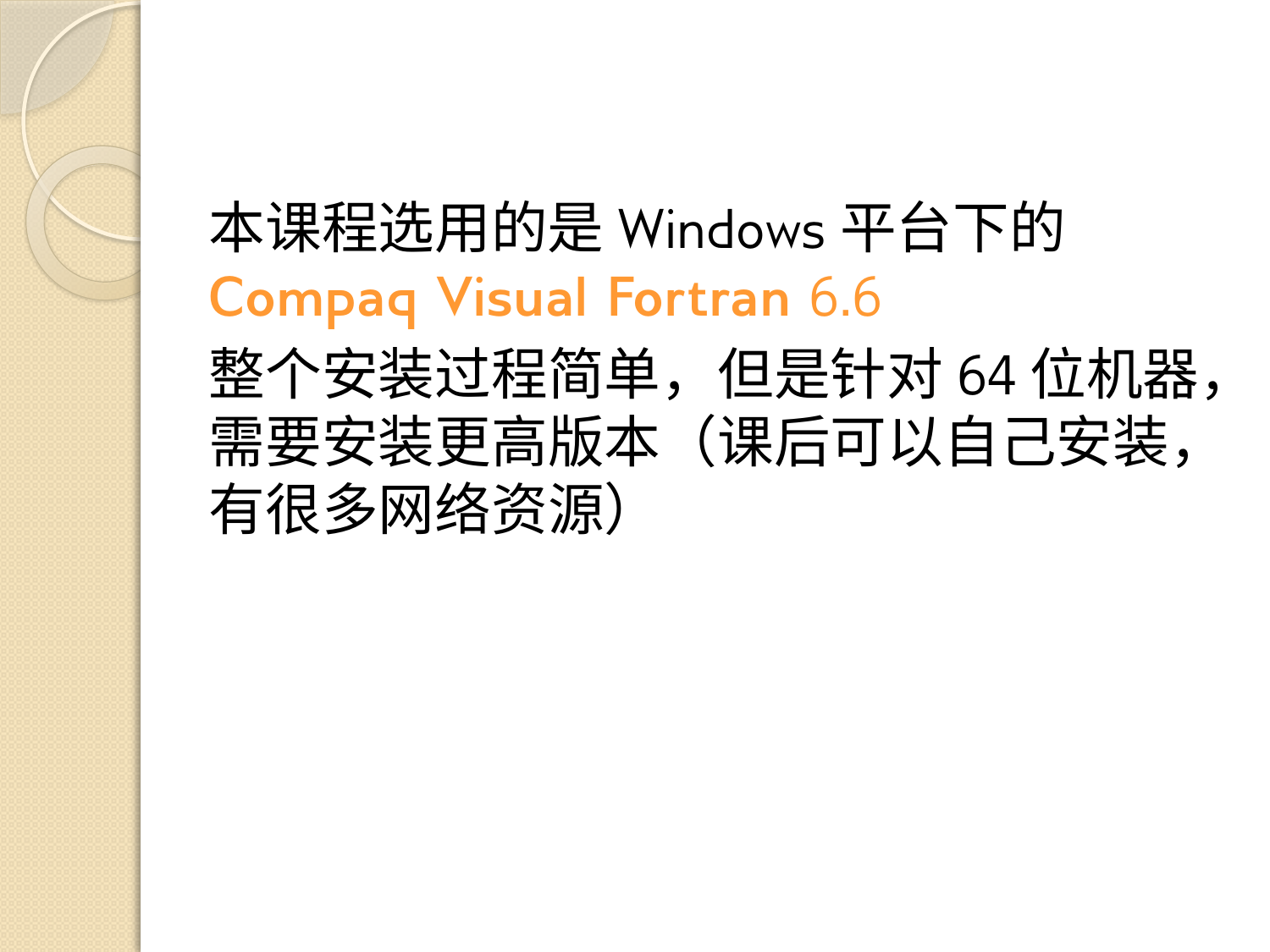

本课程选用的是Windows平台下的Compaq Visual Fortran 6.6
整个安装过程简单，但是针对64位机器，需要安装更高版本（课后可以自己安装，有很多网络资源）